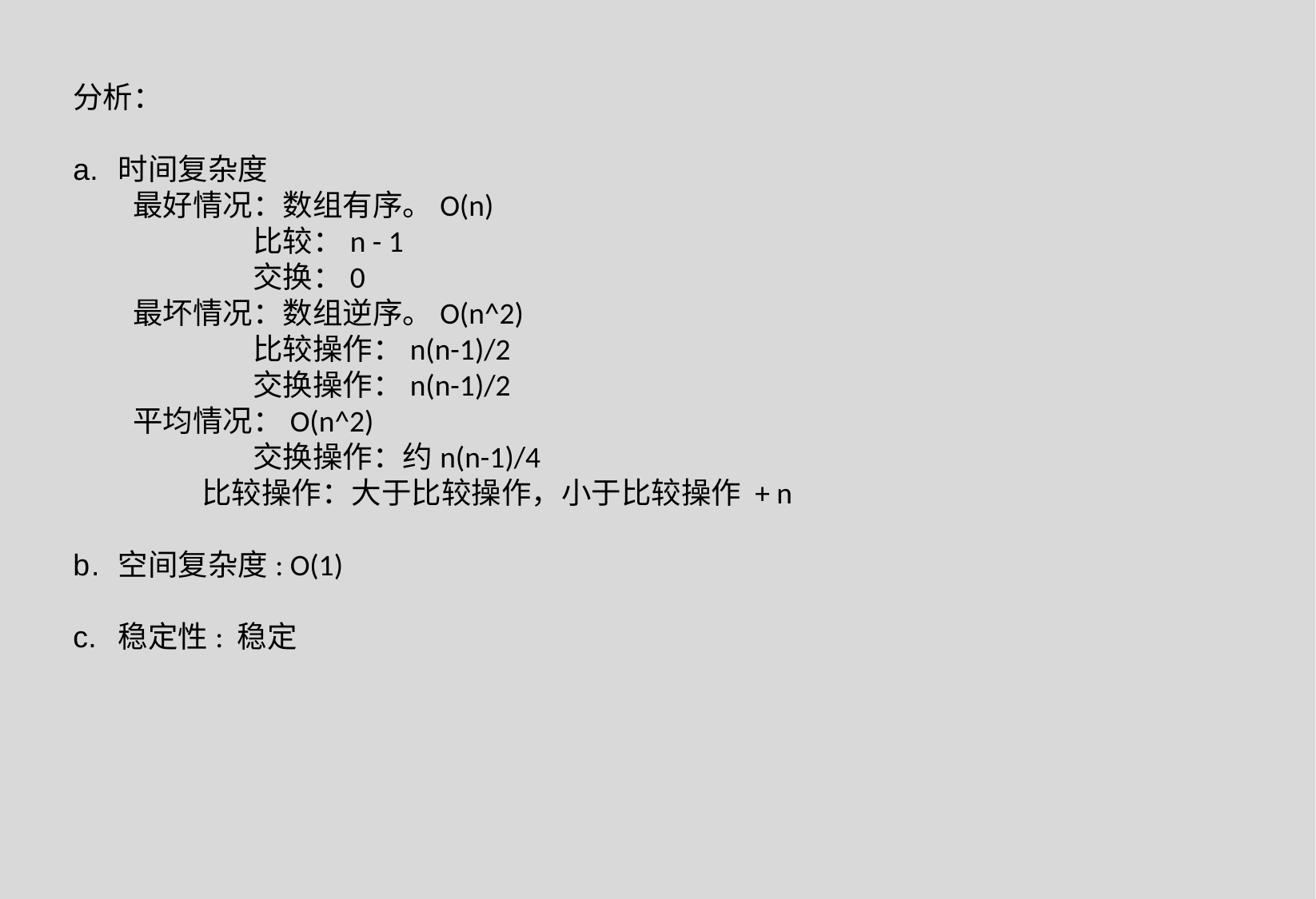

分析：

时间复杂度
最好情况：数组有序。O(n)
	比较：n - 1
	交换：0
最坏情况：数组逆序。O(n^2)
	比较操作：n(n-1)/2
	交换操作：n(n-1)/2
平均情况：O(n^2)
	交换操作：约n(n-1)/4
         比较操作：大于比较操作，小于比较操作 + n

空间复杂度: O(1)

稳定性: 稳定